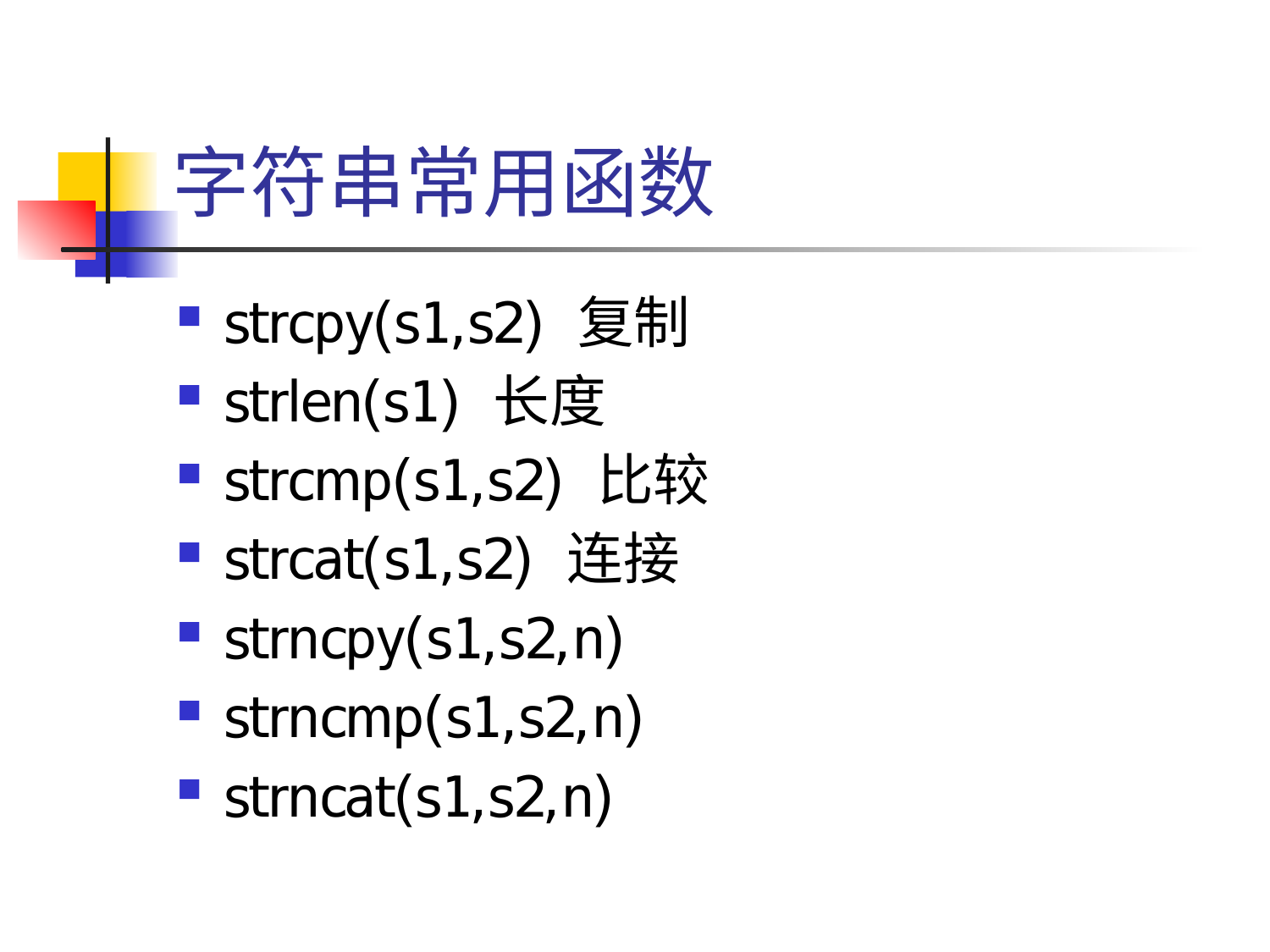

# 字符串常用函数
strcpy(s1,s2) 复制
strlen(s1) 长度
strcmp(s1,s2) 比较
strcat(s1,s2) 连接
strncpy(s1,s2,n)
strncmp(s1,s2,n)
strncat(s1,s2,n)